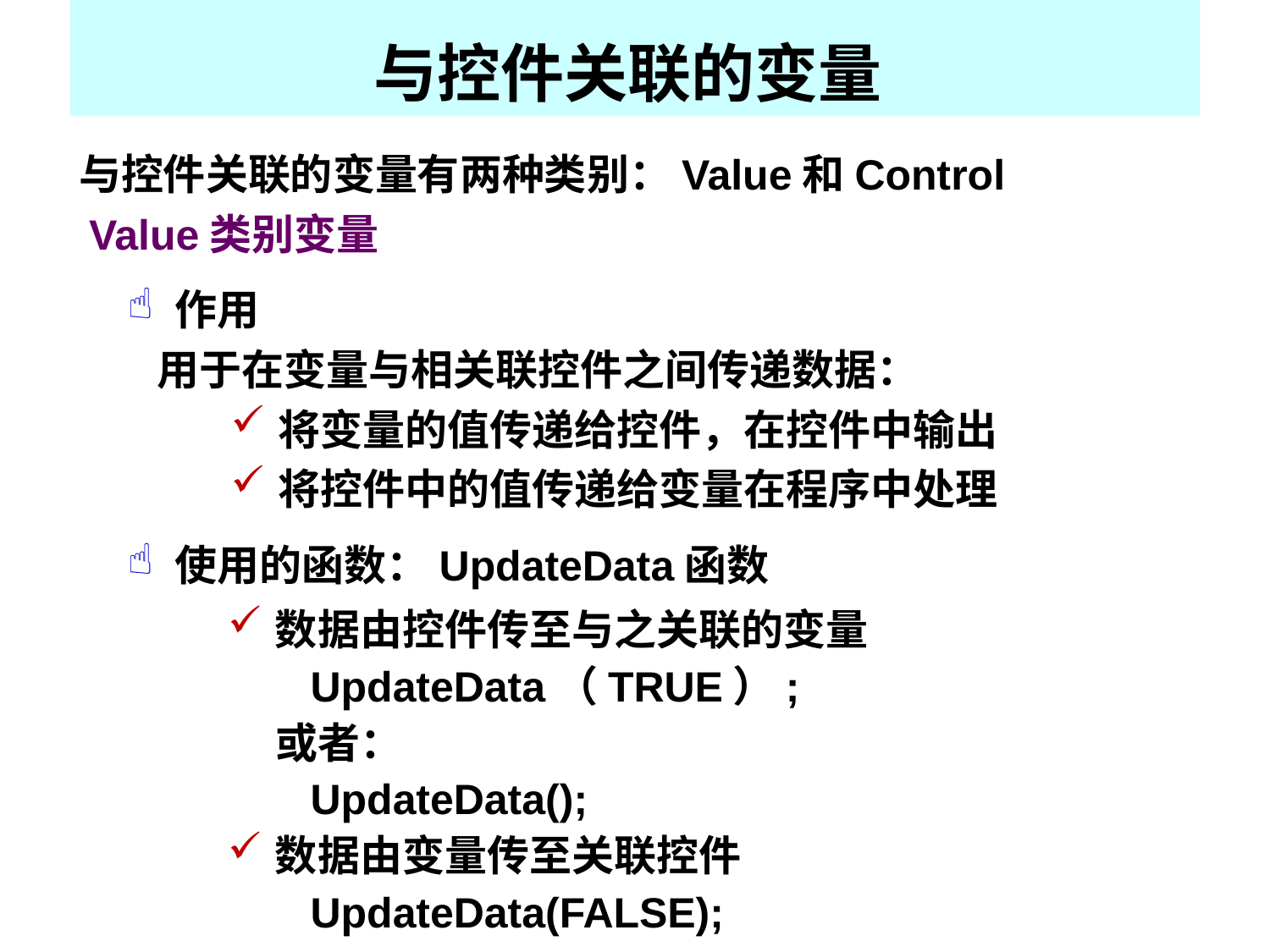

与控件关联的变量
与控件关联的变量有两种类别：Value和Control
Value类别变量
作用
  用于在变量与相关联控件之间传递数据：
将变量的值传递给控件，在控件中输出
将控件中的值传递给变量在程序中处理
使用的函数：UpdateData函数
数据由控件传至与之关联的变量
       UpdateData（TRUE）;
    或者：
       UpdateData();
数据由变量传至关联控件
       UpdateData(FALSE);